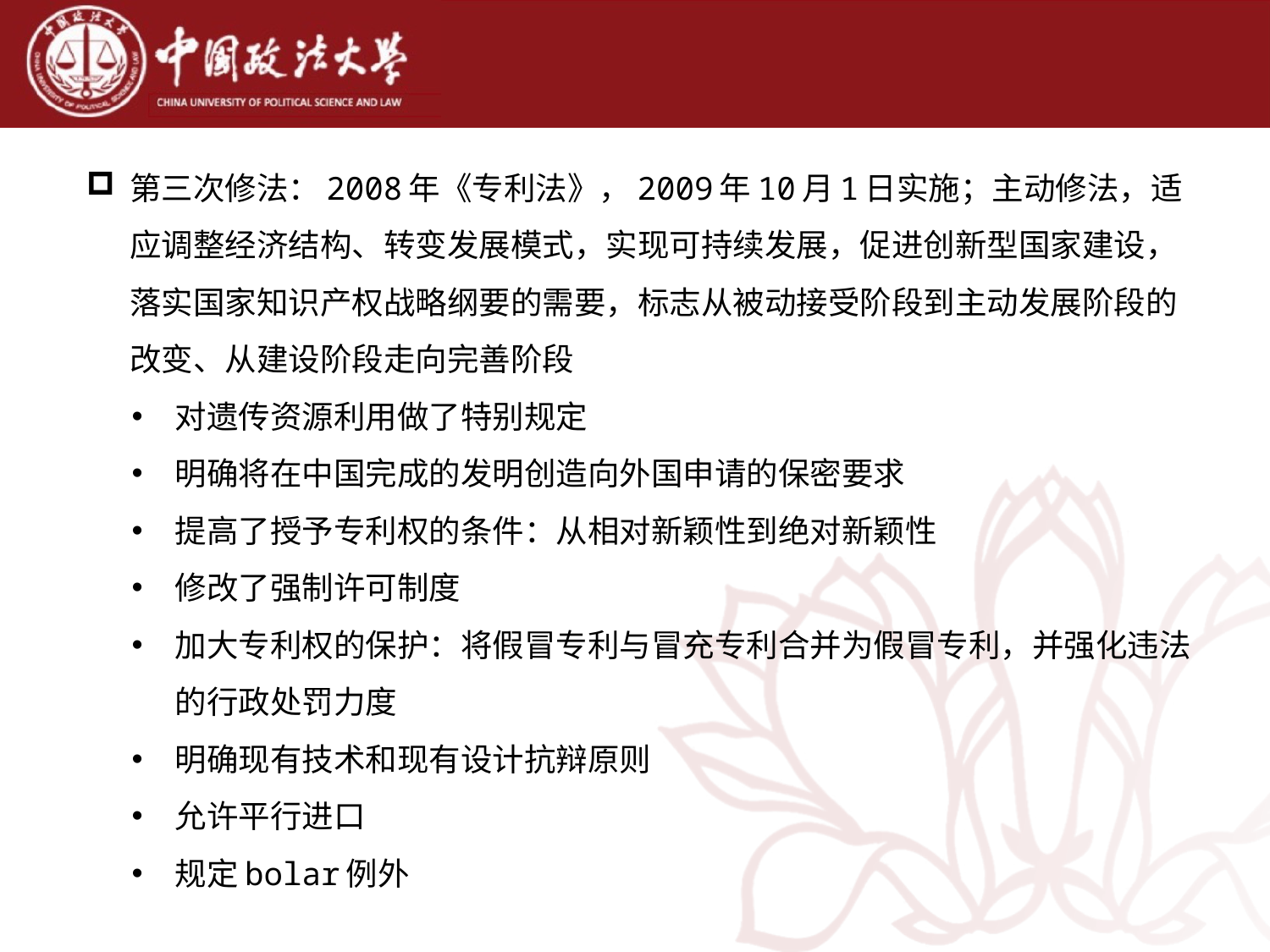

第三次修法：2008年《专利法》，2009年10月1日实施；主动修法，适应调整经济结构、转变发展模式，实现可持续发展，促进创新型国家建设，落实国家知识产权战略纲要的需要，标志从被动接受阶段到主动发展阶段的改变、从建设阶段走向完善阶段
对遗传资源利用做了特别规定
明确将在中国完成的发明创造向外国申请的保密要求
提高了授予专利权的条件：从相对新颖性到绝对新颖性
修改了强制许可制度
加大专利权的保护：将假冒专利与冒充专利合并为假冒专利，并强化违法的行政处罚力度
明确现有技术和现有设计抗辩原则
允许平行进口
规定bolar例外